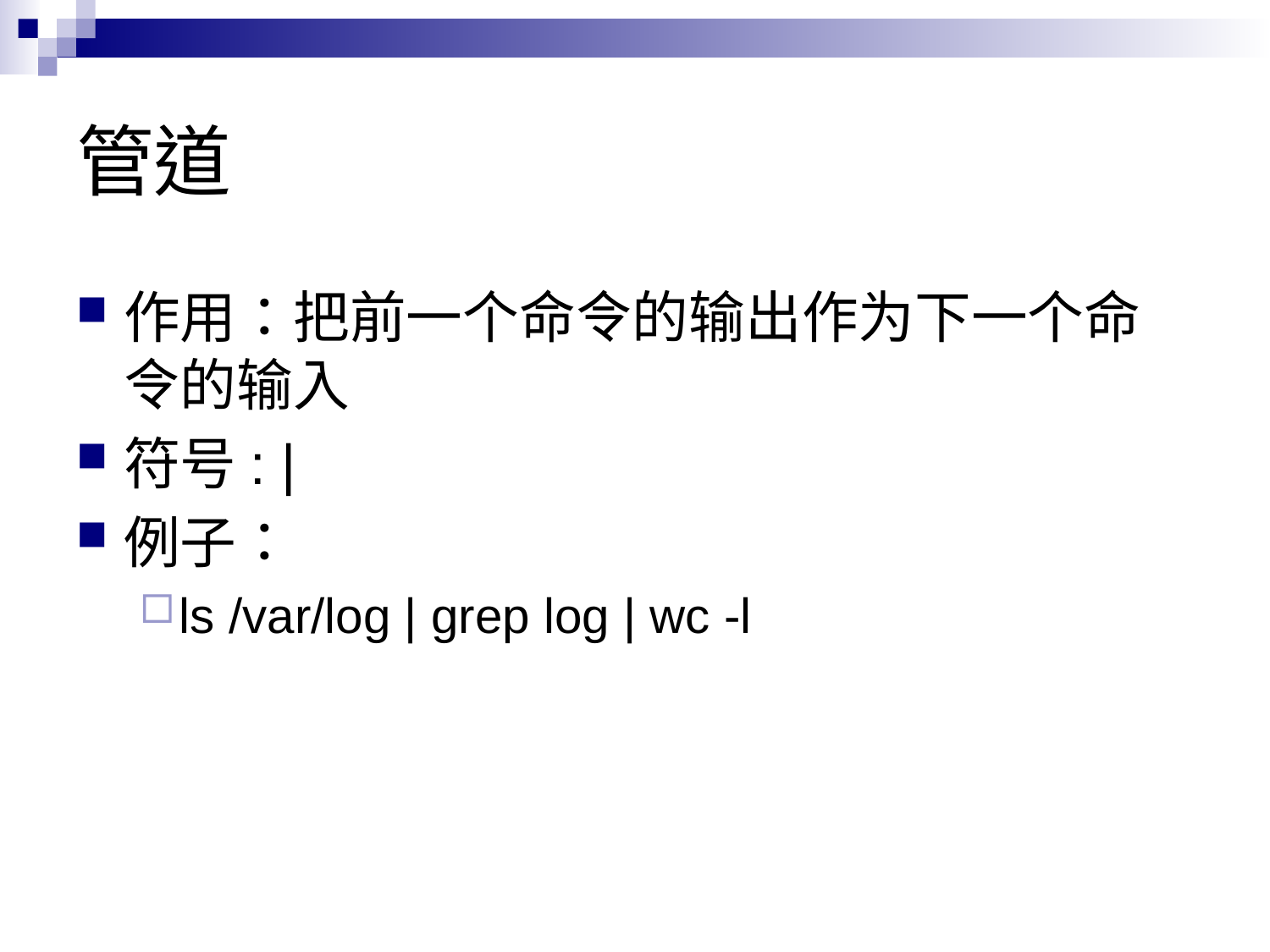

# 管道
作用：把前一个命令的输出作为下一个命令的输入
符号: |
例子：
ls /var/log | grep log | wc -l